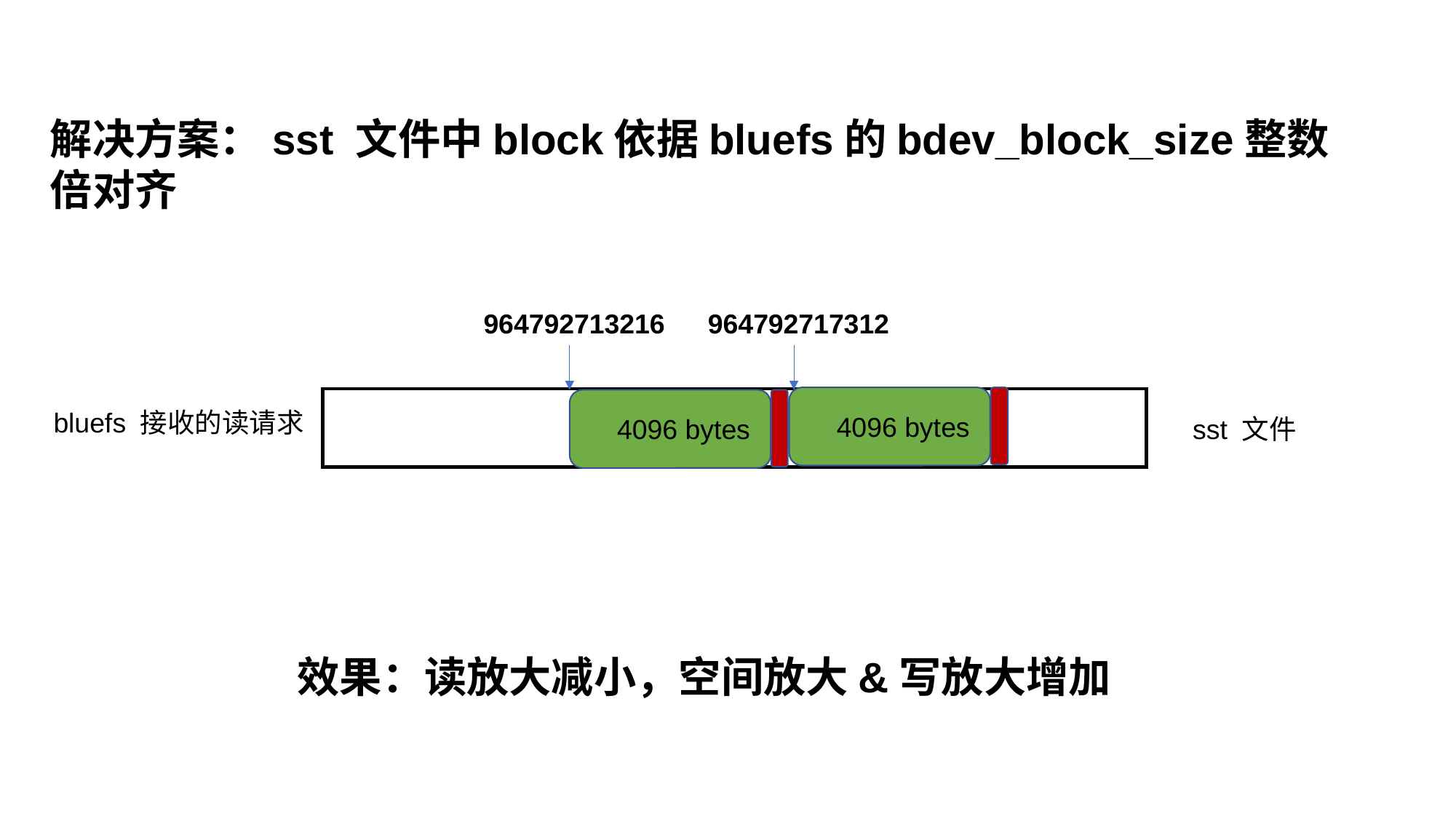

解决方案：sst 文件中block依据bluefs的bdev_block_size整数倍对齐
964792713216
964792717312

bluefs 接收的读请求
4096 bytes
4096 bytes
sst 文件
效果：读放大减小，空间放大&写放大增加